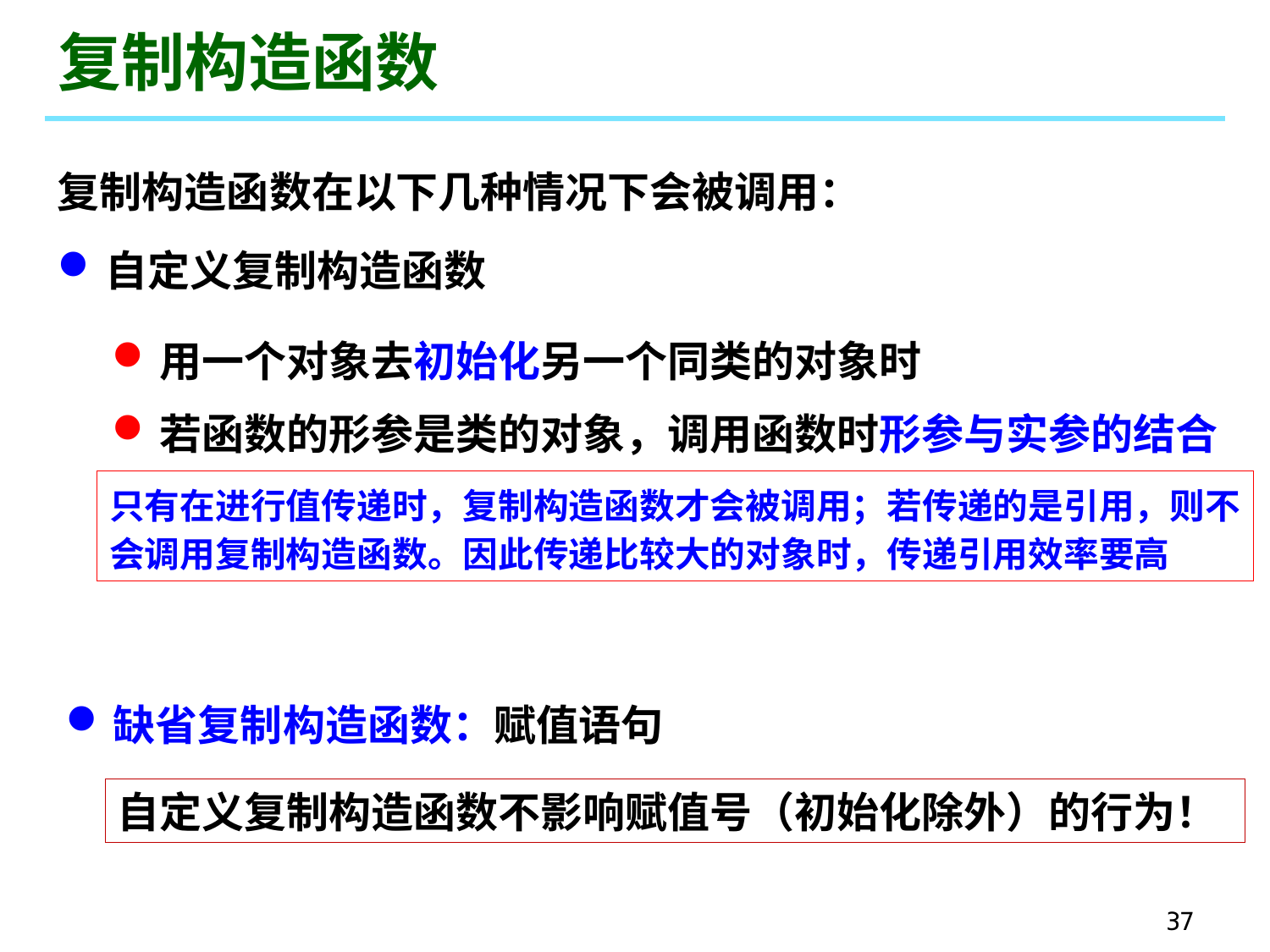

# 复制构造函数
复制构造函数在以下几种情况下会被调用：
自定义复制构造函数
用一个对象去初始化另一个同类的对象时
若函数的形参是类的对象，调用函数时形参与实参的结合
只有在进行值传递时，复制构造函数才会被调用；若传递的是引用，则不会调用复制构造函数。因此传递比较大的对象时，传递引用效率要高
缺省复制构造函数：赋值语句
自定义复制构造函数不影响赋值号（初始化除外）的行为！
37